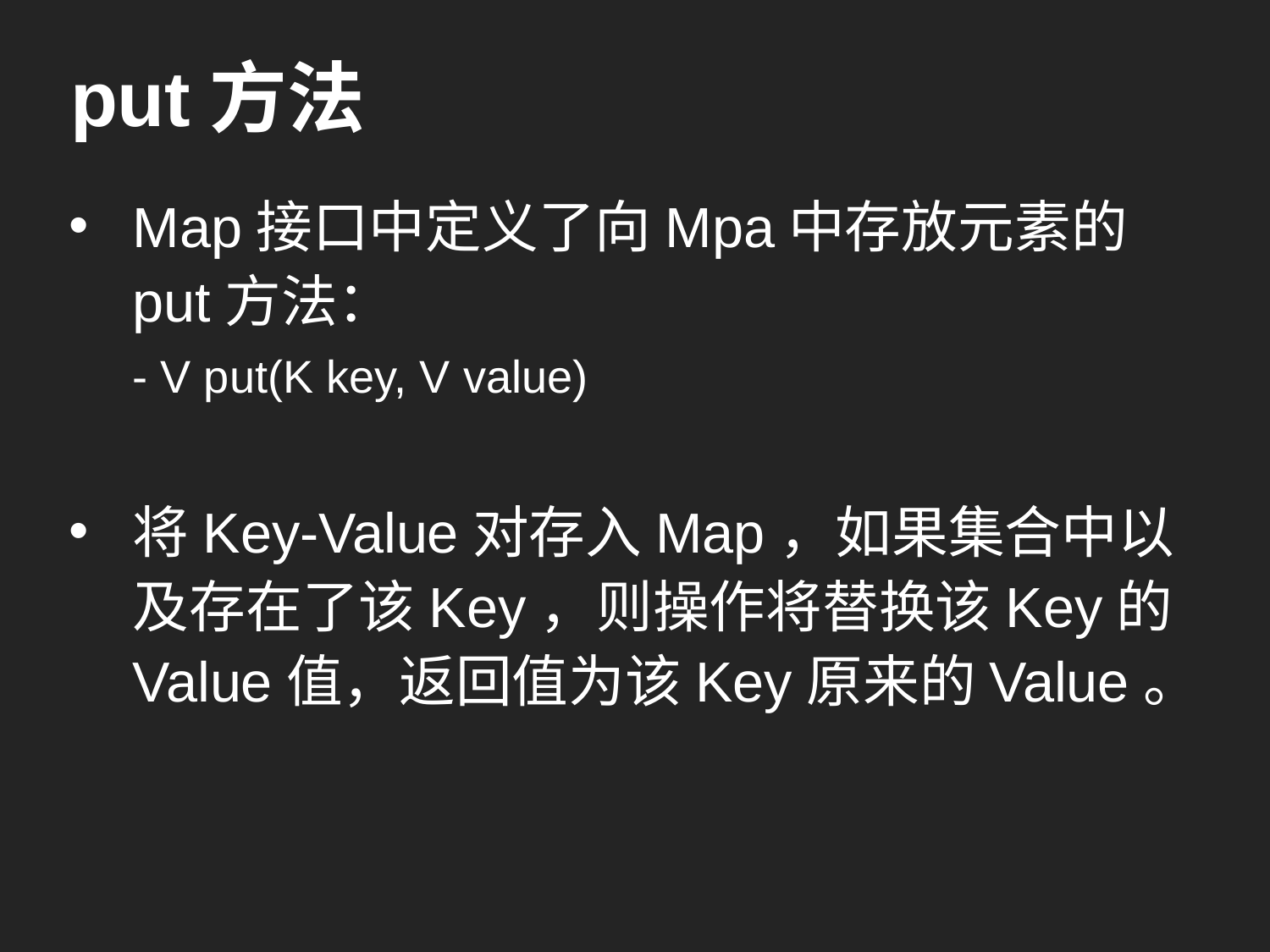

# put方法
Map接口中定义了向Mpa中存放元素的put方法：
- V put(K key, V value)

将Key-Value对存入Map，如果集合中以及存在了该Key，则操作将替换该Key的Value值，返回值为该Key原来的Value。